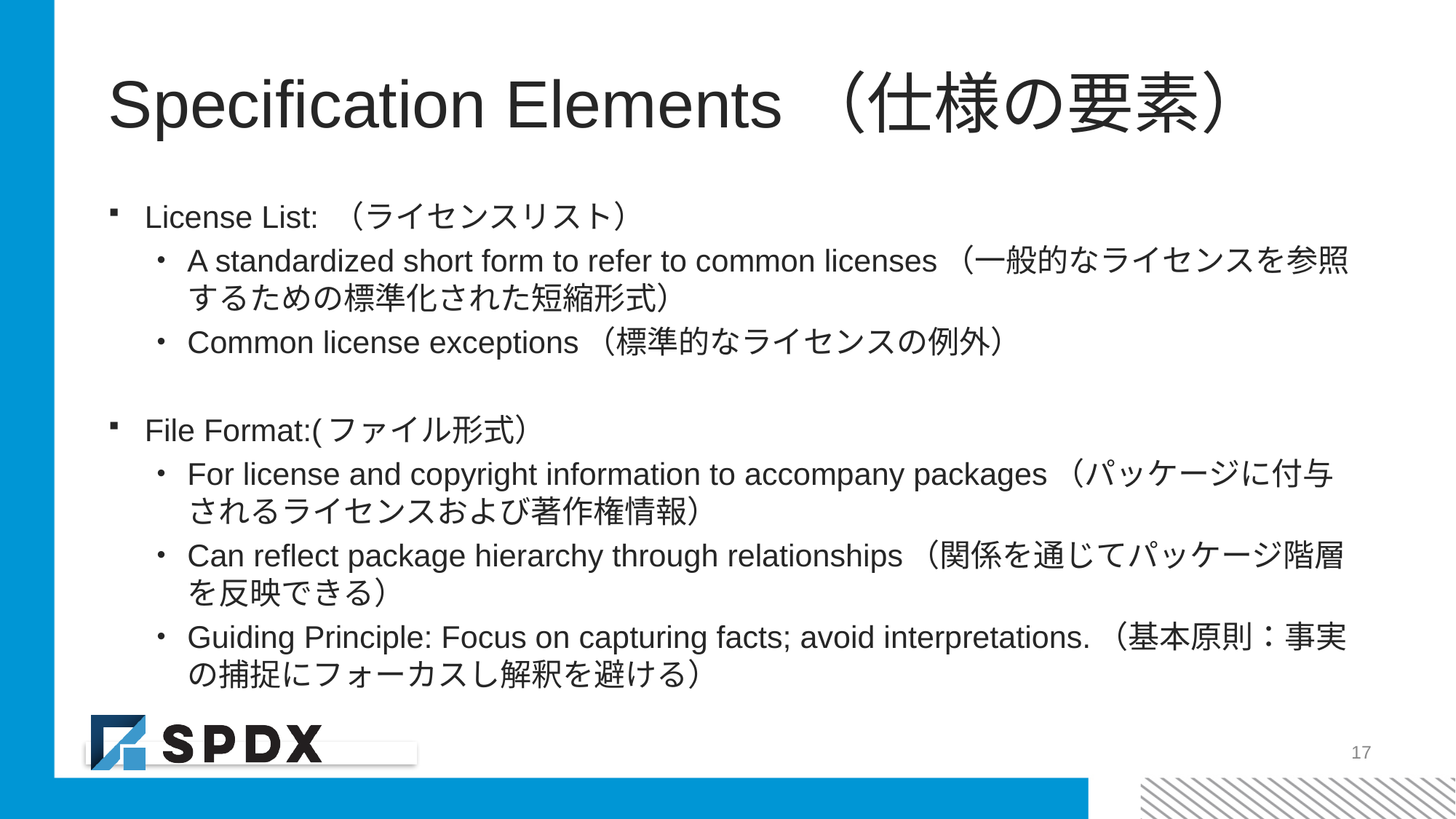

# Specification Elements（仕様の要素）
License List: （ライセンスリスト）
A standardized short form to refer to common licenses（一般的なライセンスを参照するための標準化された短縮形式）
Common license exceptions（標準的なライセンスの例外）

File Format:(ファイル形式）
For license and copyright information to accompany packages（パッケージに付与されるライセンスおよび著作権情報）
Can reflect package hierarchy through relationships（関係を通じてパッケージ階層を反映できる）
Guiding Principle: Focus on capturing facts; avoid interpretations.（基本原則：事実の捕捉にフォーカスし解釈を避ける）

17